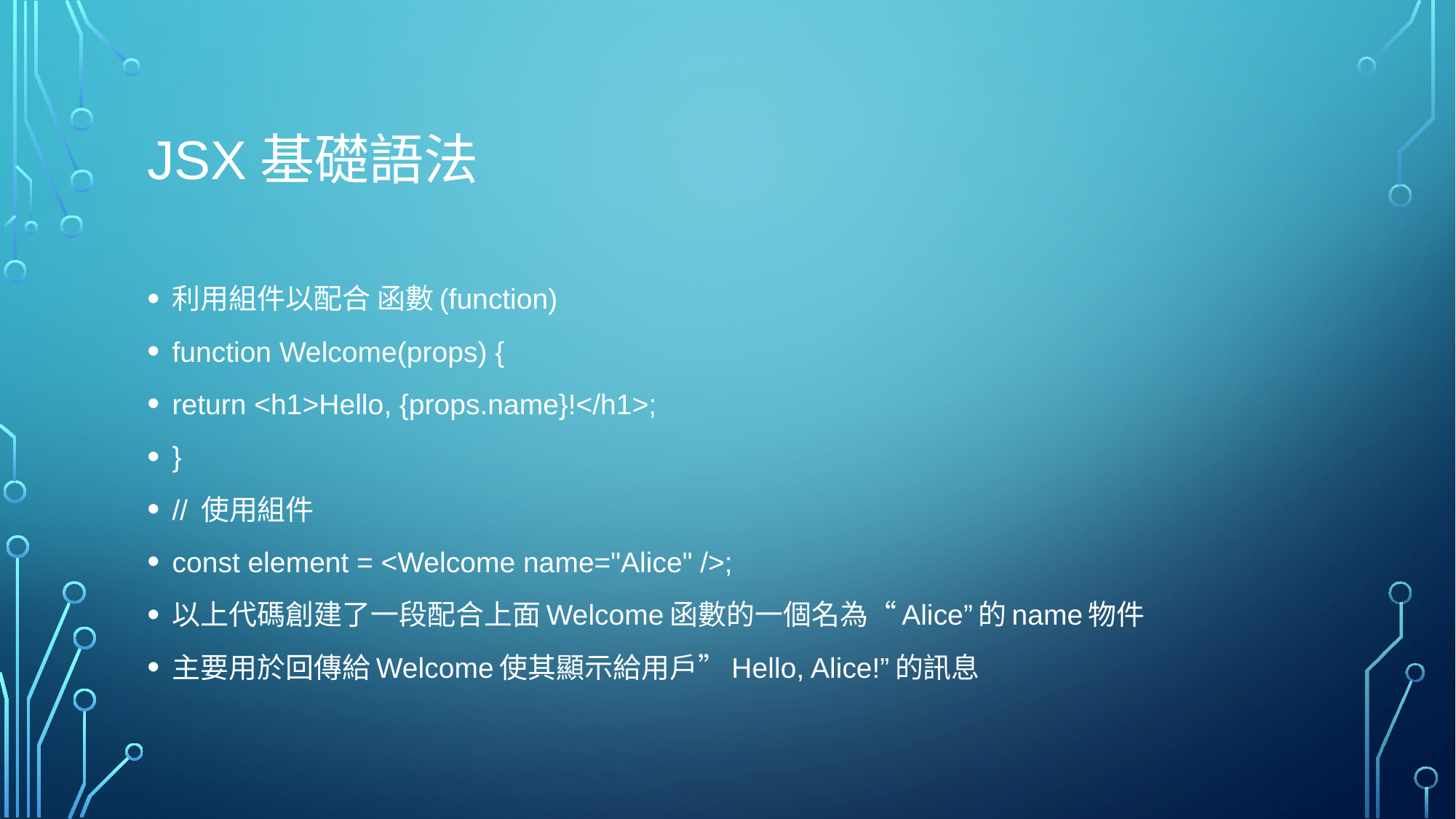

# JSX基礎語法
利用組件以配合 函數(function)
function Welcome(props) {
return <h1>Hello, {props.name}!</h1>;
}
// 使用組件
const element = <Welcome name="Alice" />;
以上代碼創建了一段配合上面Welcome函數的一個名為“Alice”的name物件
主要用於回傳給Welcome使其顯示給用戶”Hello, Alice!”的訊息